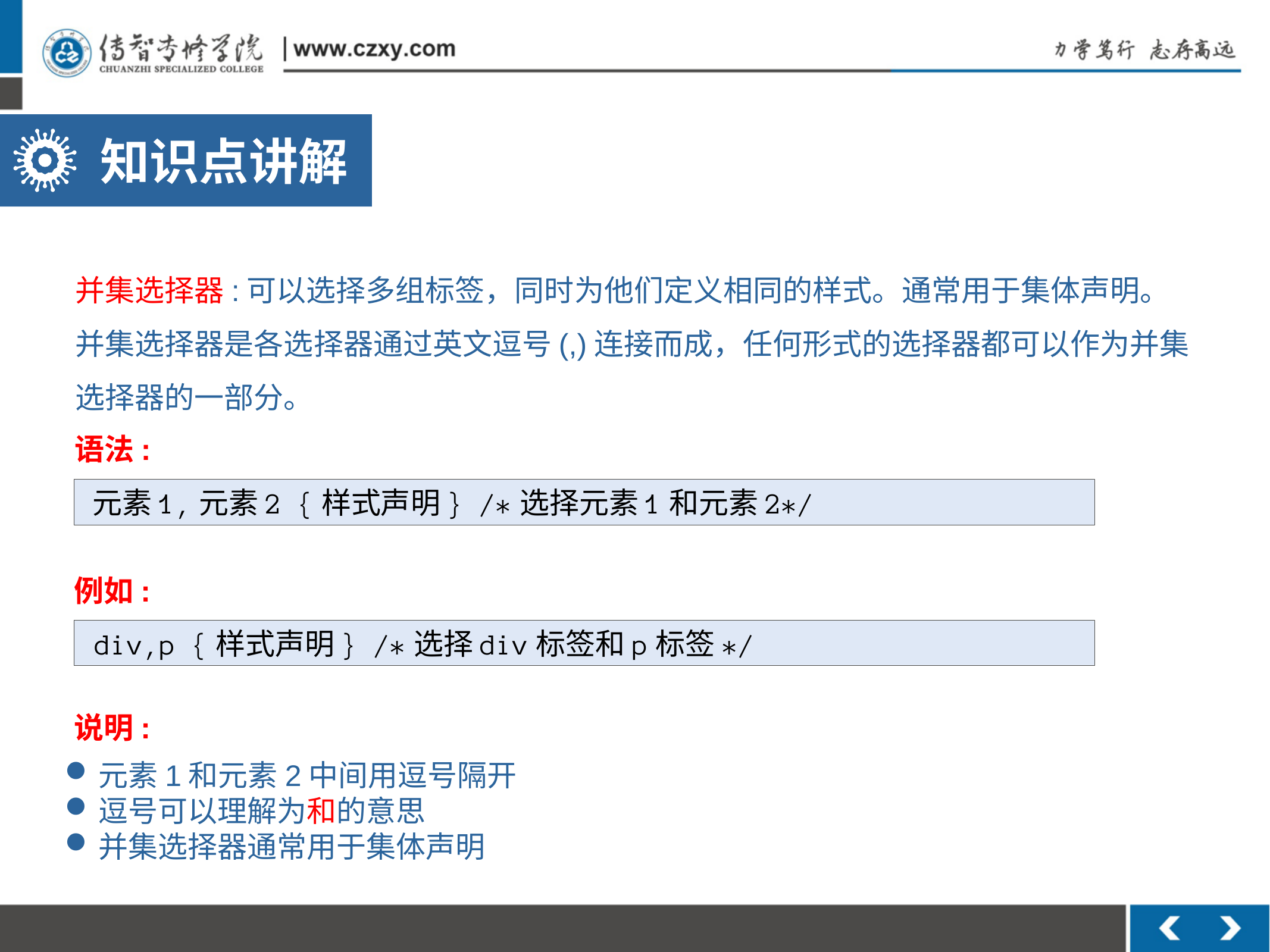

知识点讲解
并集选择器:可以选择多组标签，同时为他们定义相同的样式。通常用于集体声明。
并集选择器是各选择器通过英文逗号(,)连接而成，任何形式的选择器都可以作为并集
选择器的一部分。
语法:
 元素1,元素2 {样式声明} /*选择元素1和元素2*/
例如:
 div,p {样式声明} /*选择div标签和p标签*/
说明:
元素1和元素2中间用逗号隔开
逗号可以理解为和的意思
并集选择器通常用于集体声明